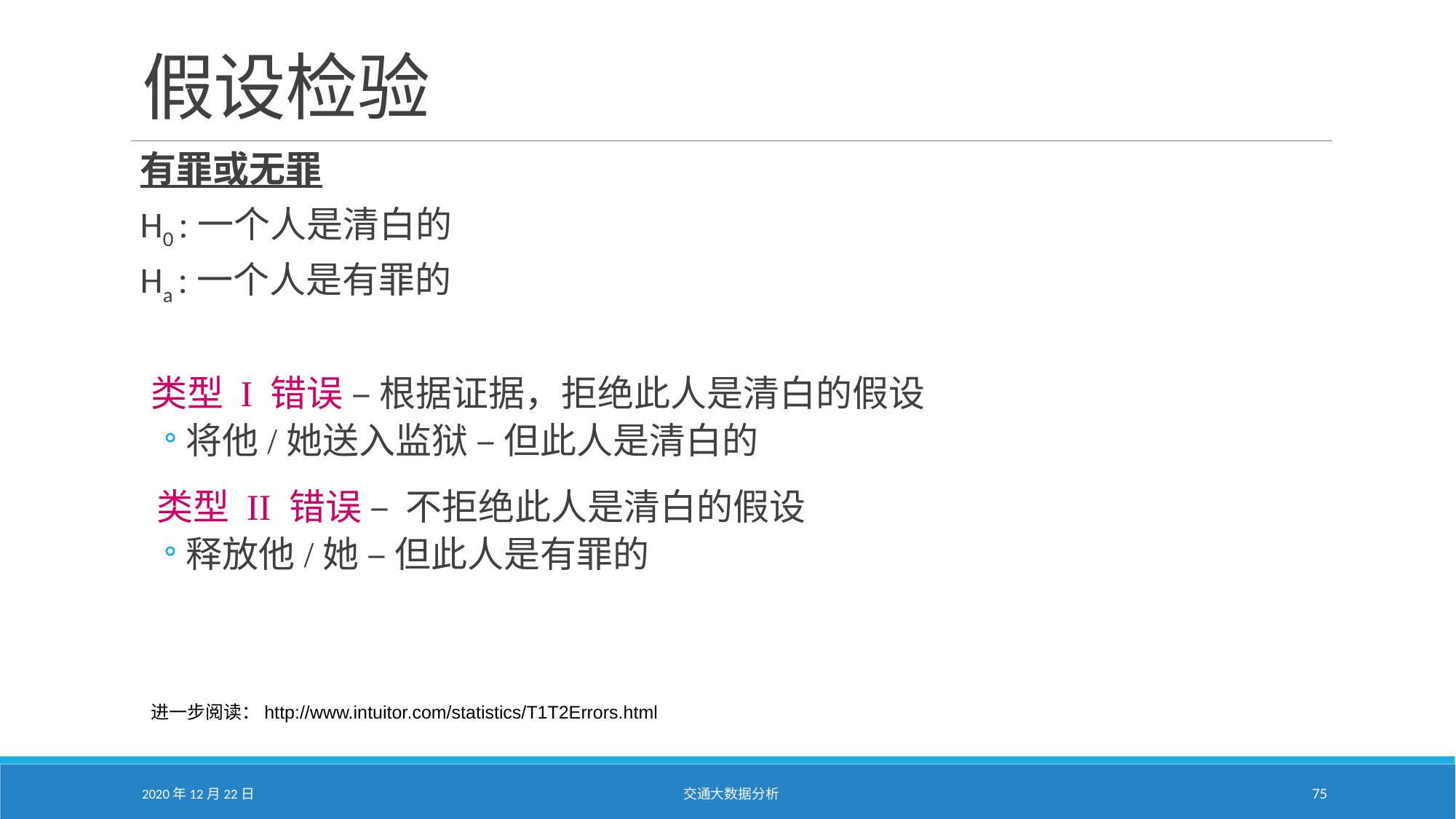

# 假设检验
有罪或无罪
H0 :一个人是清白的
Ha :一个人是有罪的

类型 I 错误 – 根据证据，拒绝此人是清白的假设
将他/她送入监狱 – 但此人是清白的
 类型 II 错误 –  不拒绝此人是清白的假设
释放他/她 – 但此人是有罪的

进一步阅读：http://www.intuitor.com/statistics/T1T2Errors.html
2020年12月22日
交通大数据分析
75